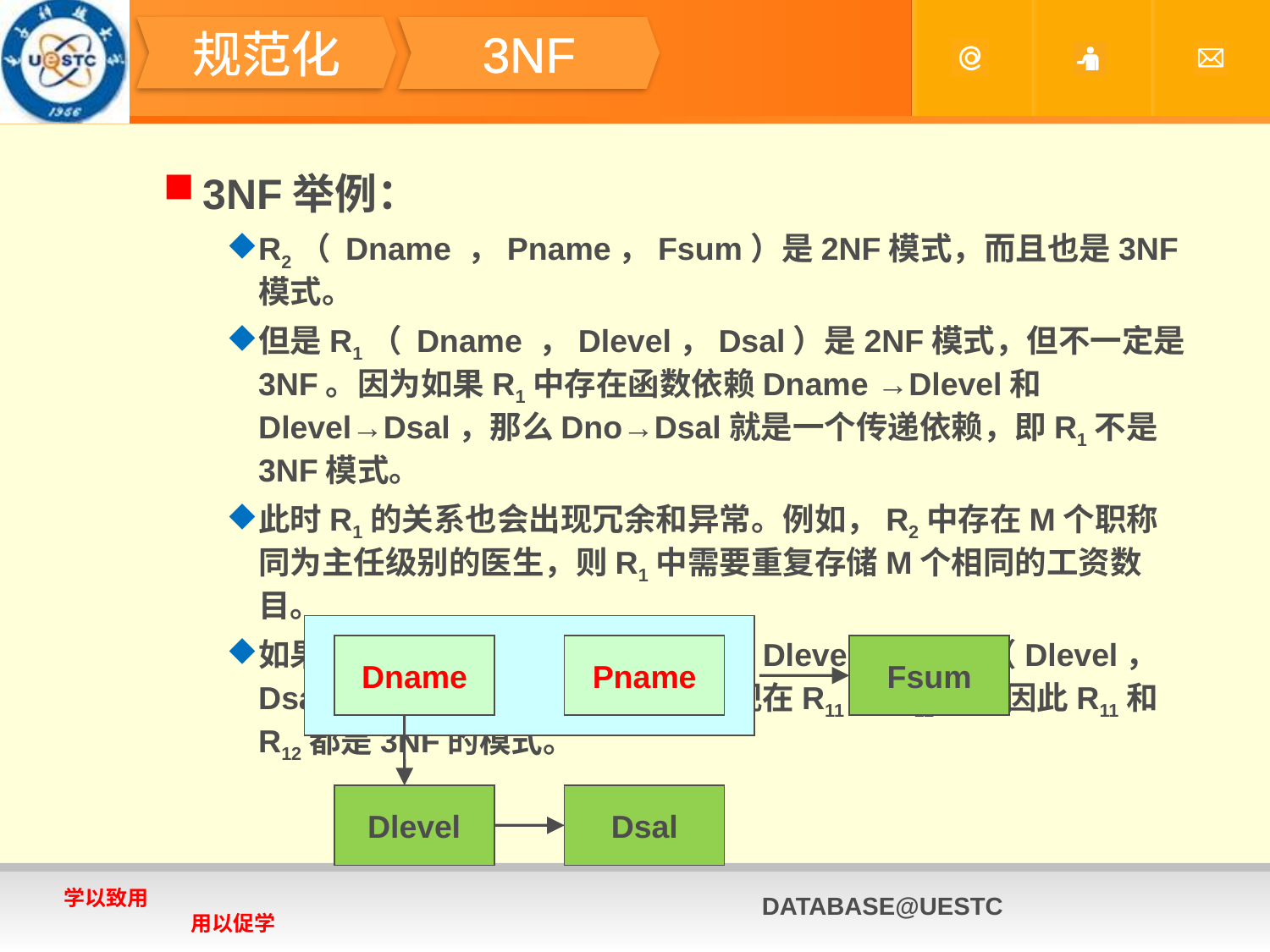

#
规范化
3NF
3NF举例：
R2（ Dname ，Pname，Fsum）是2NF模式，而且也是3NF模式。
但是R1（ Dname ，Dlevel，Dsal）是2NF模式，但不一定是3NF。因为如果R1中存在函数依赖Dname →Dlevel和Dlevel→Dsal，那么Dno→Dsal就是一个传递依赖，即R1不是3NF模式。
此时R1的关系也会出现冗余和异常。例如，R2中存在M个职称同为主任级别的医生，则R1中需要重复存储M个相同的工资数目。
如果将R1分解为R11（ Dname ，Dlevel）和R12（Dlevel，Dsal）后，Dno→Dsal就不会出现在R11和R12中，因此R11和R12都是3NF的模式。

Dname
Pname
Fsum

Dlevel
Dsal